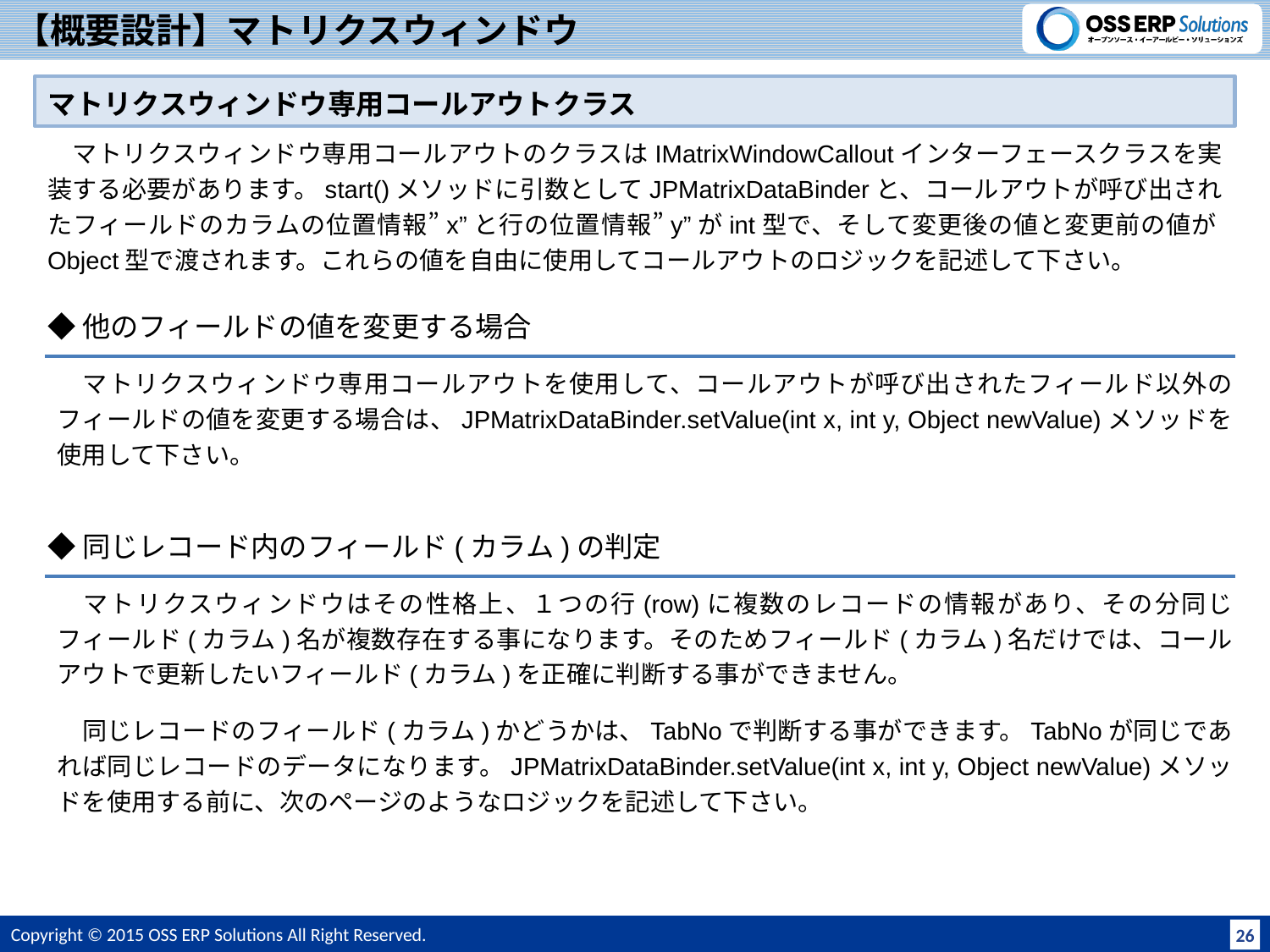

# 【概要設計】マトリクスウィンドウ
マトリクスウィンドウ専用コールアウトクラス
　マトリクスウィンドウ専用コールアウトのクラスはIMatrixWindowCalloutインターフェースクラスを実装する必要があります。start()メソッドに引数としてJPMatrixDataBinderと、コールアウトが呼び出されたフィールドのカラムの位置情報”x”と行の位置情報”y”がint型で、そして変更後の値と変更前の値がObject型で渡されます。これらの値を自由に使用してコールアウトのロジックを記述して下さい。
◆他のフィールドの値を変更する場合
　マトリクスウィンドウ専用コールアウトを使用して、コールアウトが呼び出されたフィールド以外のフィールドの値を変更する場合は、JPMatrixDataBinder.setValue(int x, int y, Object newValue)メソッドを使用して下さい。
◆同じレコード内のフィールド(カラム)の判定
　マトリクスウィンドウはその性格上、１つの行(row)に複数のレコードの情報があり、その分同じフィールド(カラム)名が複数存在する事になります。そのためフィールド(カラム)名だけでは、コールアウトで更新したいフィールド(カラム)を正確に判断する事ができません。
　同じレコードのフィールド(カラム)かどうかは、TabNoで判断する事ができます。TabNoが同じであれば同じレコードのデータになります。JPMatrixDataBinder.setValue(int x, int y, Object newValue)メソッドを使用する前に、次のページのようなロジックを記述して下さい。